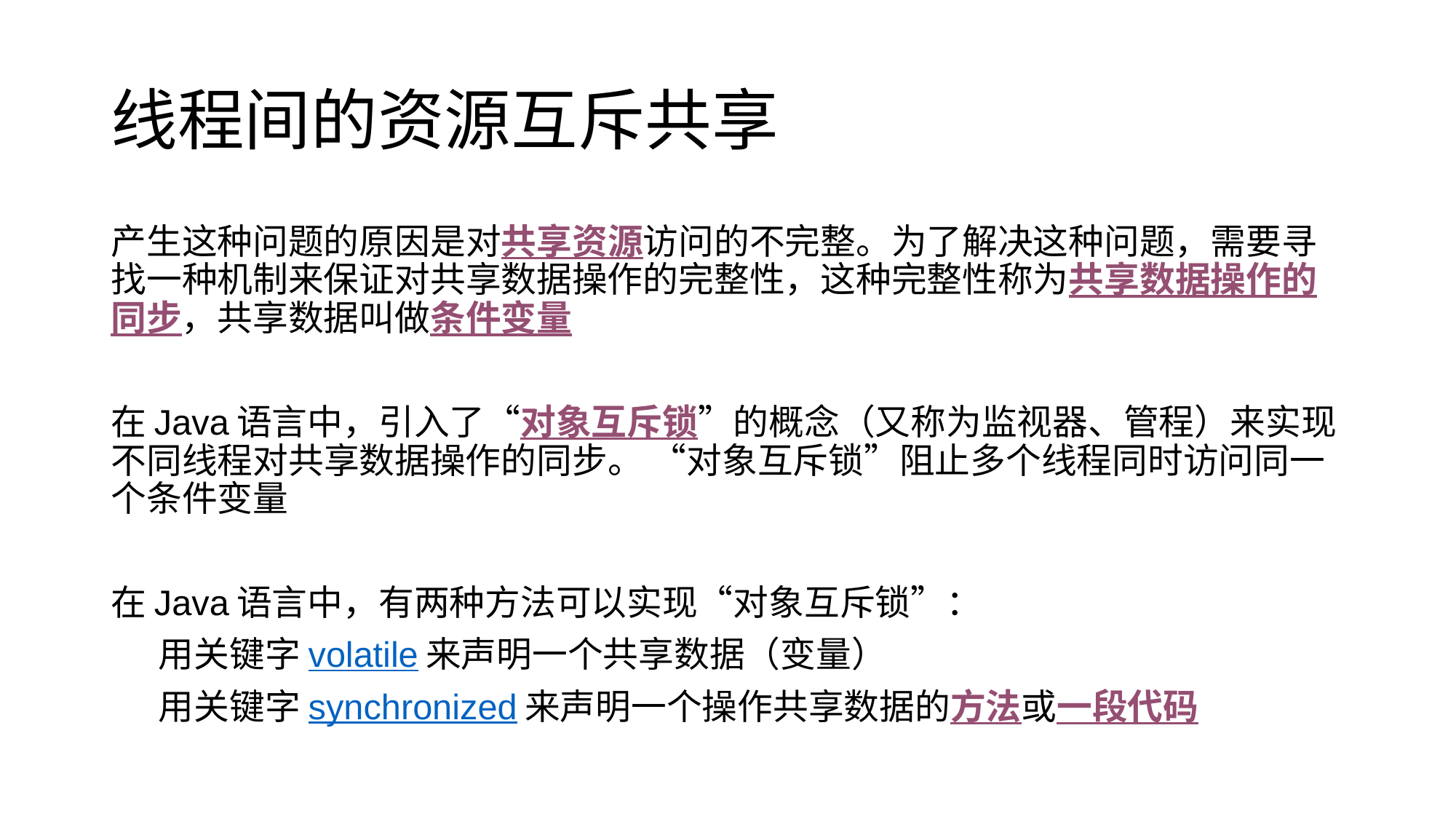

# 线程间的资源互斥共享
产生这种问题的原因是对共享资源访问的不完整。为了解决这种问题，需要寻找一种机制来保证对共享数据操作的完整性，这种完整性称为共享数据操作的同步，共享数据叫做条件变量

在Java语言中，引入了“对象互斥锁”的概念（又称为监视器、管程）来实现不同线程对共享数据操作的同步。 “对象互斥锁”阻止多个线程同时访问同一个条件变量

在Java语言中，有两种方法可以实现“对象互斥锁”：
     用关键字volatile来声明一个共享数据（变量）
     用关键字synchronized来声明一个操作共享数据的方法或一段代码